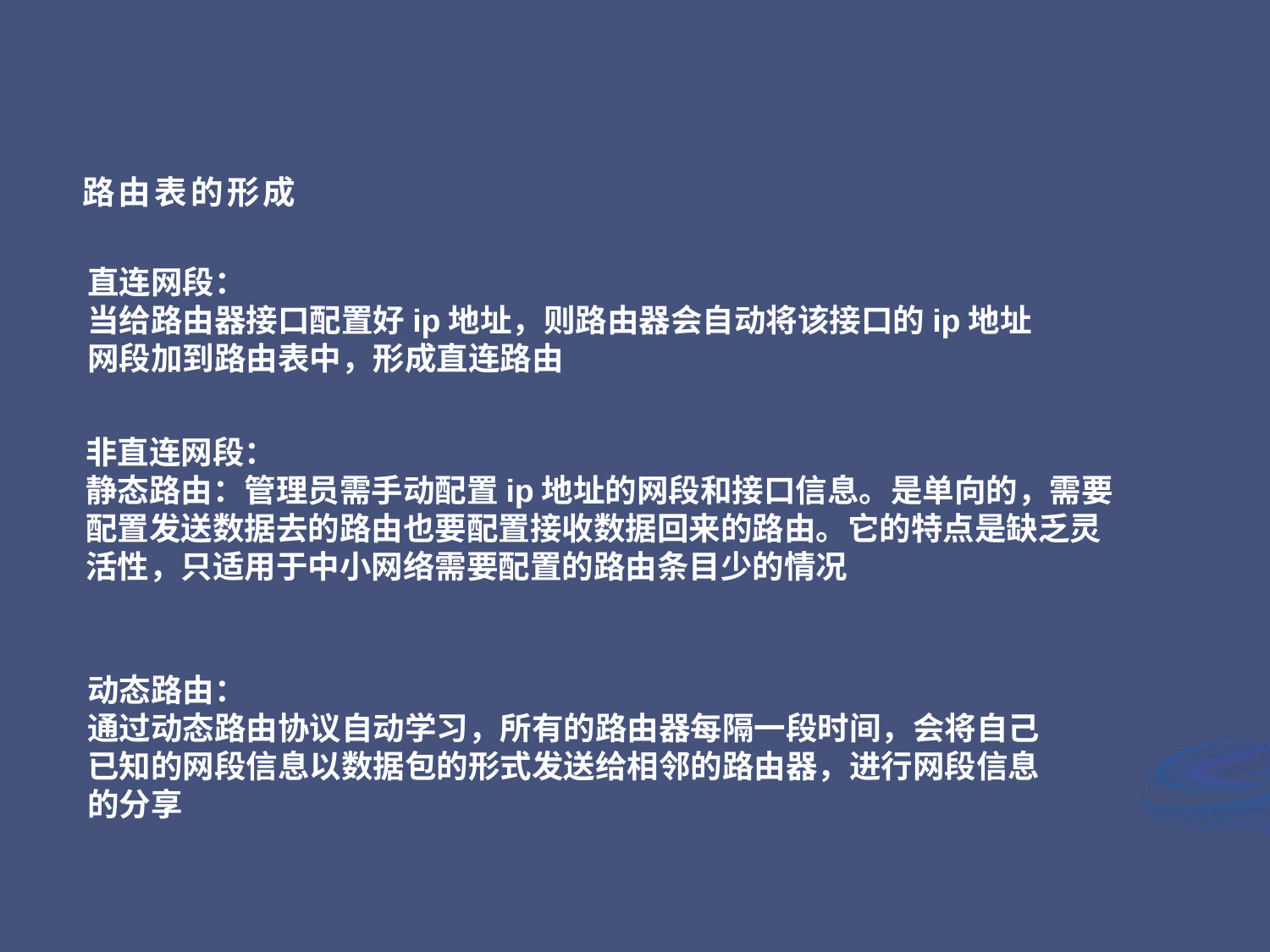

# 路由表的形成
直连网段：
当给路由器接口配置好ip地址，则路由器会自动将该接口的ip地址网段加到路由表中，形成直连路由
非直连网段：
静态路由：管理员需手动配置ip地址的网段和接口信息。是单向的，需要配置发送数据去的路由也要配置接收数据回来的路由。它的特点是缺乏灵活性，只适用于中小网络需要配置的路由条目少的情况

动态路由：
通过动态路由协议自动学习，所有的路由器每隔一段时间，会将自己已知的网段信息以数据包的形式发送给相邻的路由器，进行网段信息的分享